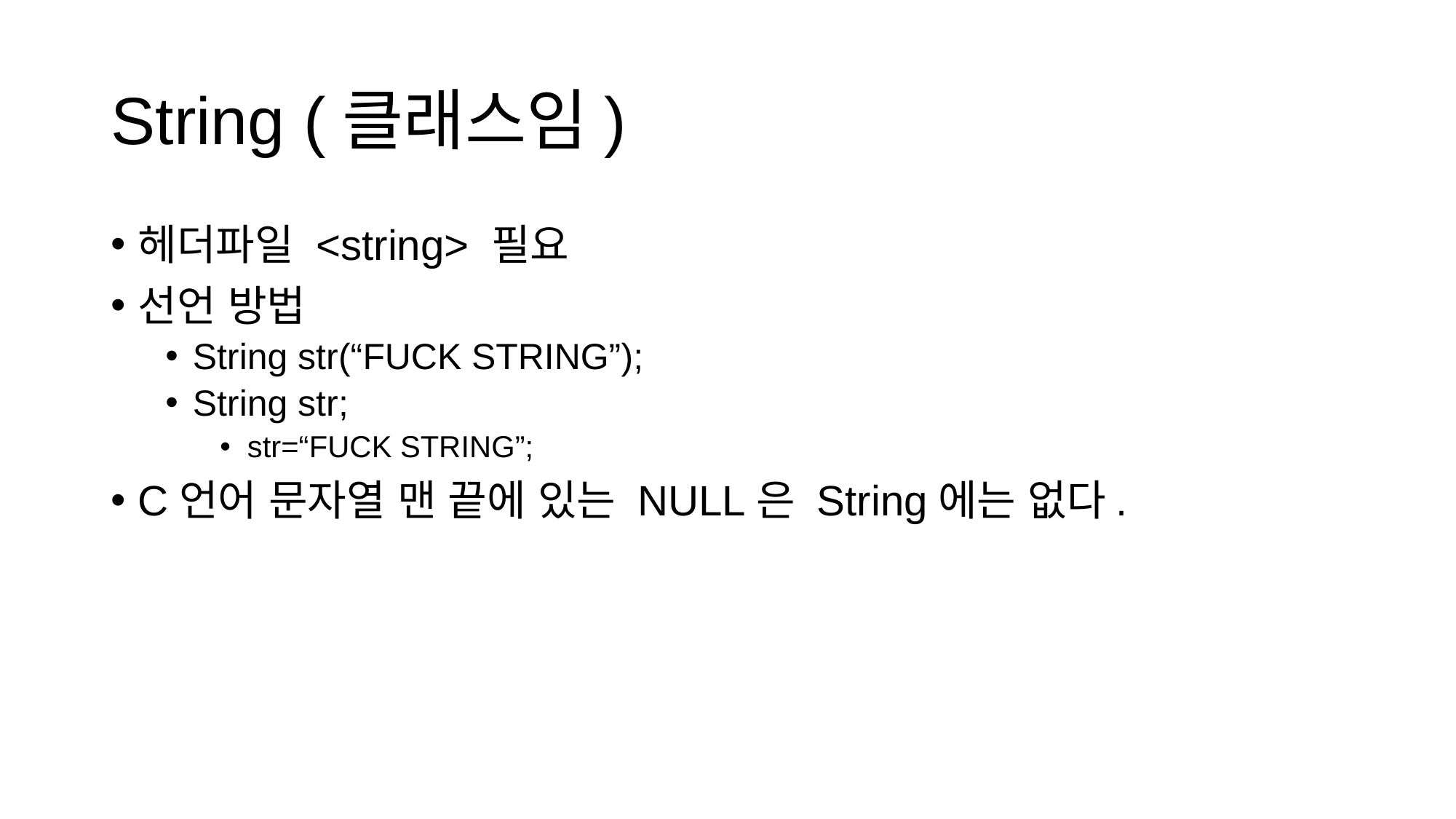

# String (클래스임)
헤더파일 <string> 필요
선언 방법
String str(“FUCK STRING”);
String str;
str=“FUCK STRING”;
C언어 문자열 맨 끝에 있는 NULL은 String에는 없다.